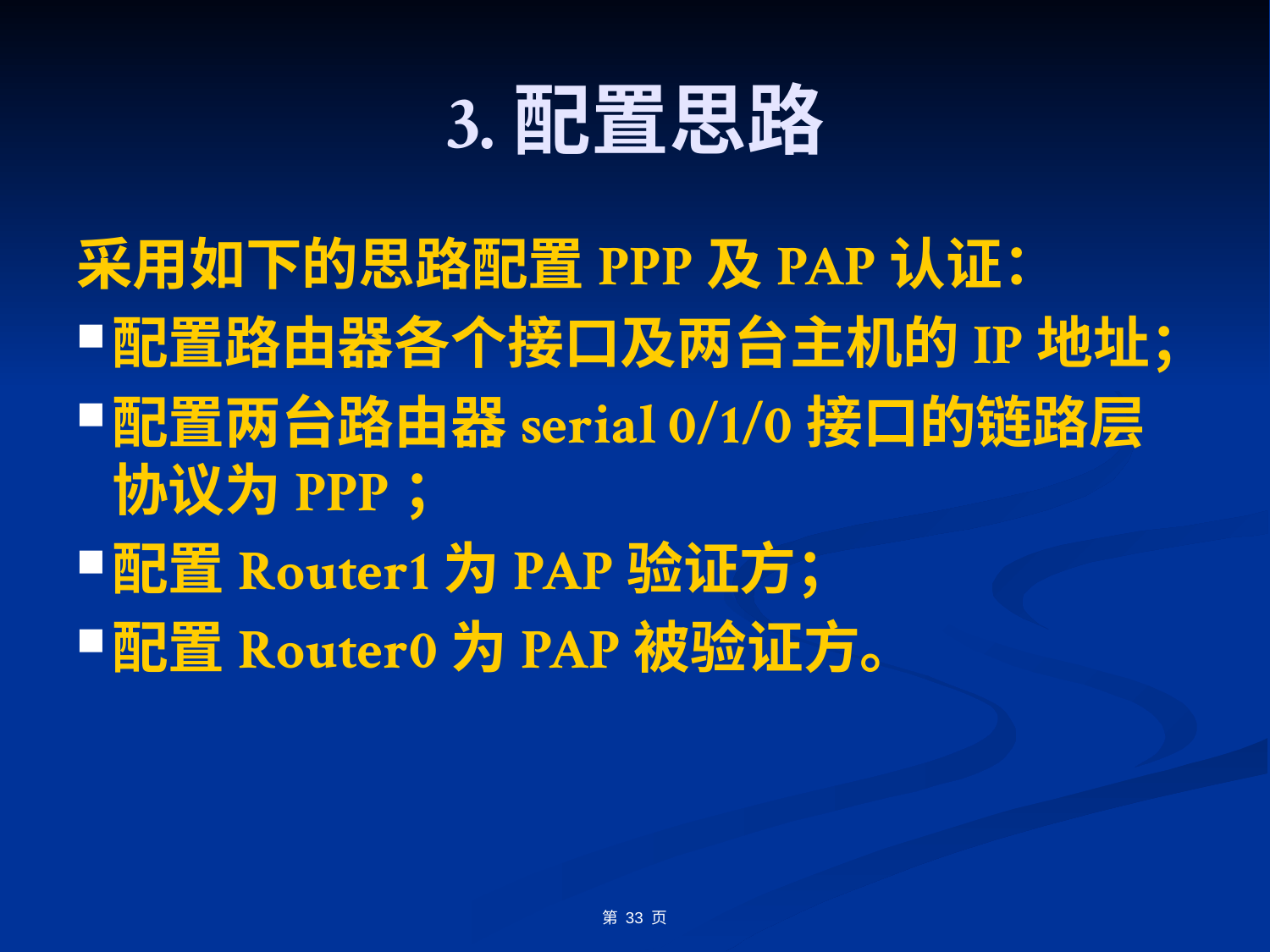

# 3.配置思路
采用如下的思路配置PPP及PAP认证：
配置路由器各个接口及两台主机的IP地址；
配置两台路由器serial 0/1/0接口的链路层协议为PPP；
配置Router1为PAP验证方；
配置Router0为PAP被验证方。

第 33 页